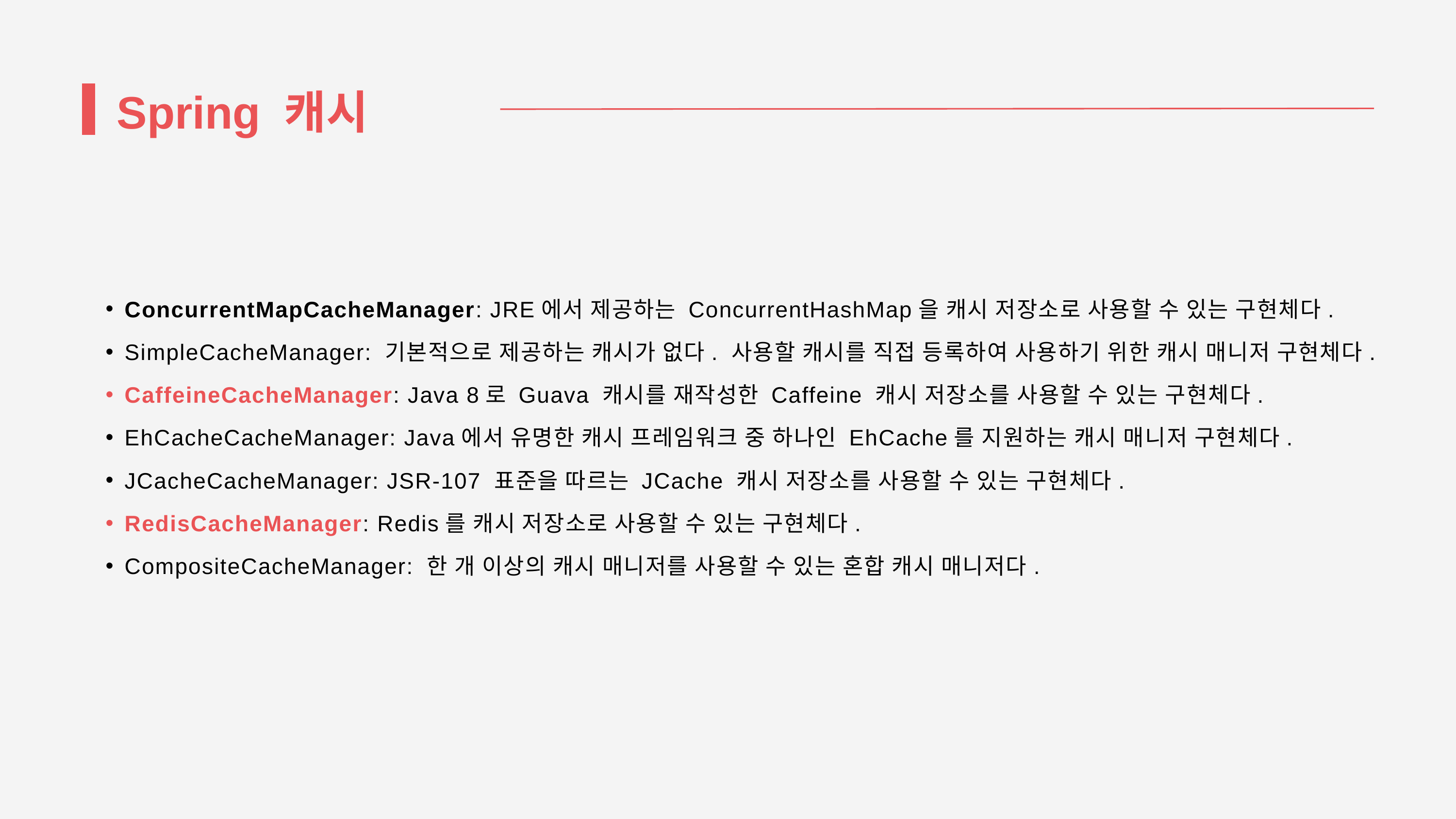

Spring 캐시

ConcurrentMapCacheManager: JRE에서 제공하는 ConcurrentHashMap을 캐시 저장소로 사용할 수 있는 구현체다.
SimpleCacheManager: 기본적으로 제공하는 캐시가 없다. 사용할 캐시를 직접 등록하여 사용하기 위한 캐시 매니저 구현체다.
CaffeineCacheManager: Java 8로 Guava 캐시를 재작성한 Caffeine 캐시 저장소를 사용할 수 있는 구현체다.
EhCacheCacheManager: Java에서 유명한 캐시 프레임워크 중 하나인 EhCache를 지원하는 캐시 매니저 구현체다.
JCacheCacheManager: JSR-107 표준을 따르는 JCache 캐시 저장소를 사용할 수 있는 구현체다.
RedisCacheManager: Redis를 캐시 저장소로 사용할 수 있는 구현체다.
CompositeCacheManager: 한 개 이상의 캐시 매니저를 사용할 수 있는 혼합 캐시 매니저다.